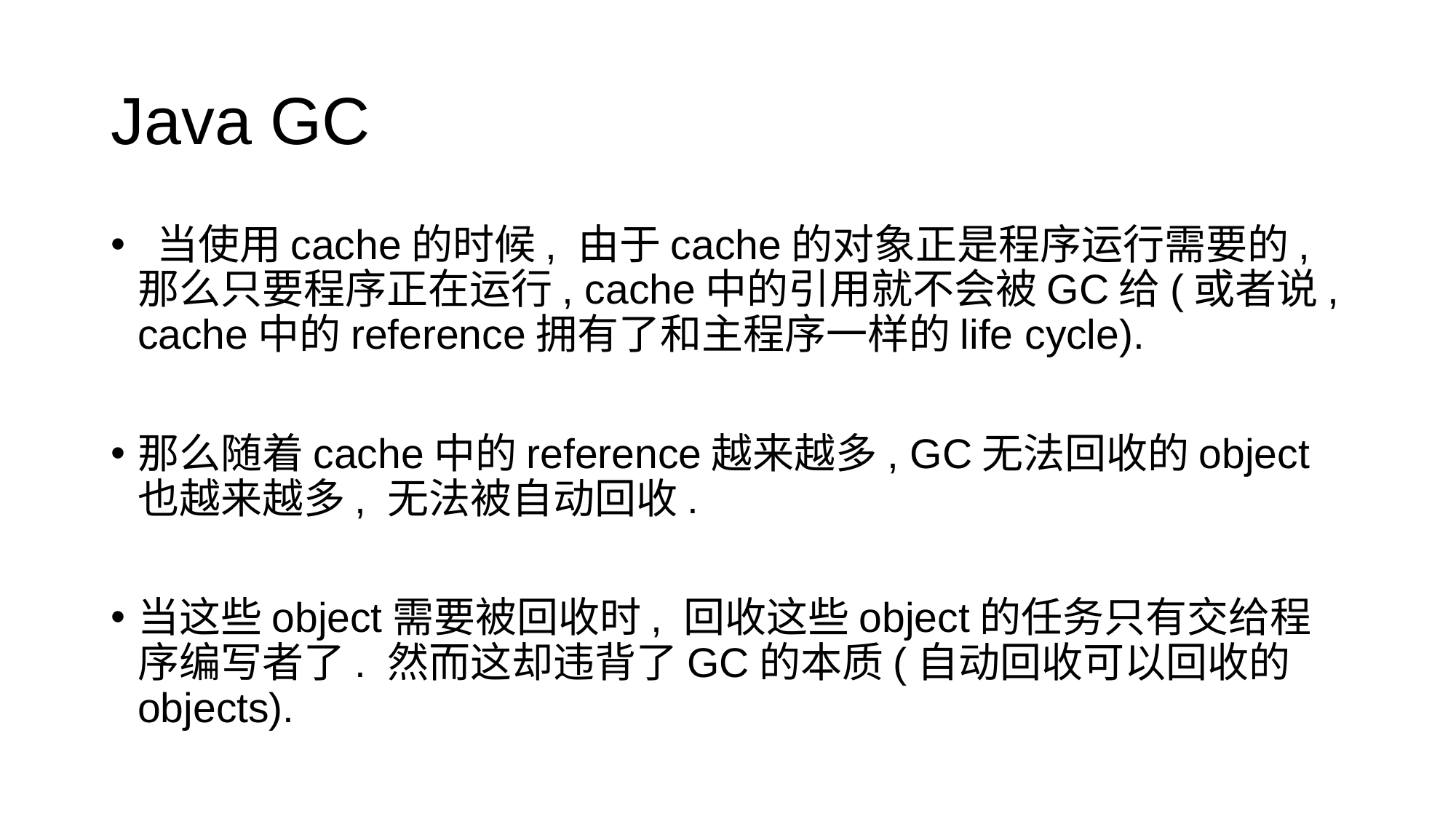

# Java GC
 当使用cache的时候, 由于cache的对象正是程序运行需要的, 那么只要程序正在运行, cache中的引用就不会被GC给(或者说, cache中的reference拥有了和主程序一样的life cycle).

那么随着cache中的reference越来越多, GC无法回收的object也越来越多, 无法被自动回收.

当这些object需要被回收时, 回收这些object的任务只有交给程序编写者了. 然而这却违背了GC的本质(自动回收可以回收的objects).